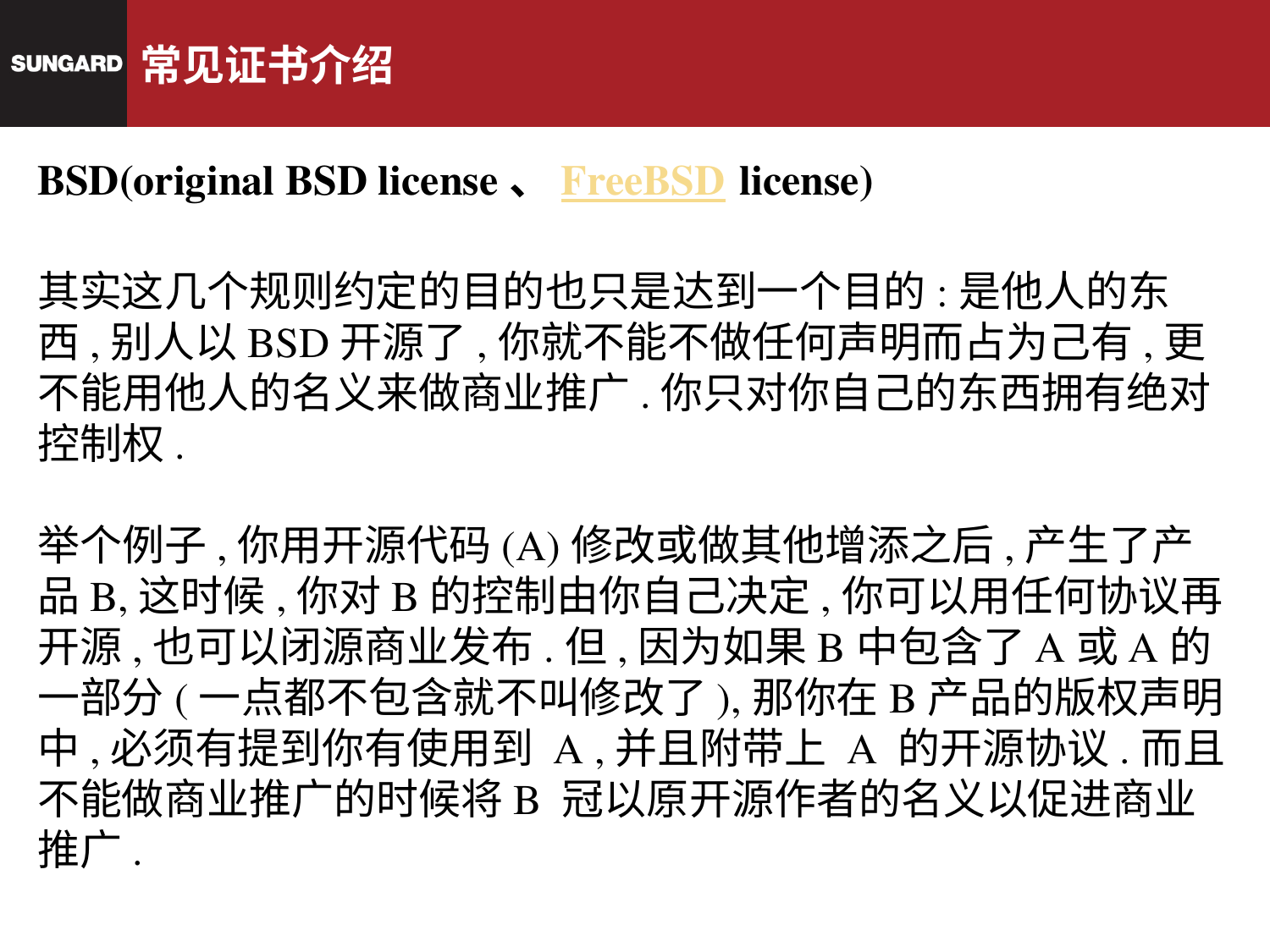

# 常见证书介绍
BSD(original BSD license、FreeBSD license)

其实这几个规则约定的目的也只是达到一个目的:是他人的东西,别人以BSD开源了,你就不能不做任何声明而占为己有,更不能用他人的名义来做商业推广.你只对你自己的东西拥有绝对控制权.

举个例子,你用开源代码(A)修改或做其他增添之后,产生了产品B,这时候,你对B的控制由你自己决定,你可以用任何协议再开源,也可以闭源商业发布.但,因为如果B中包含了A或A的一部分(一点都不包含就不叫修改了),那你在B产品的版权声明中,必须有提到你有使用到 A ,并且附带上 A 的开源协议.而且不能做商业推广的时候将B 冠以原开源作者的名义以促进商业推广.